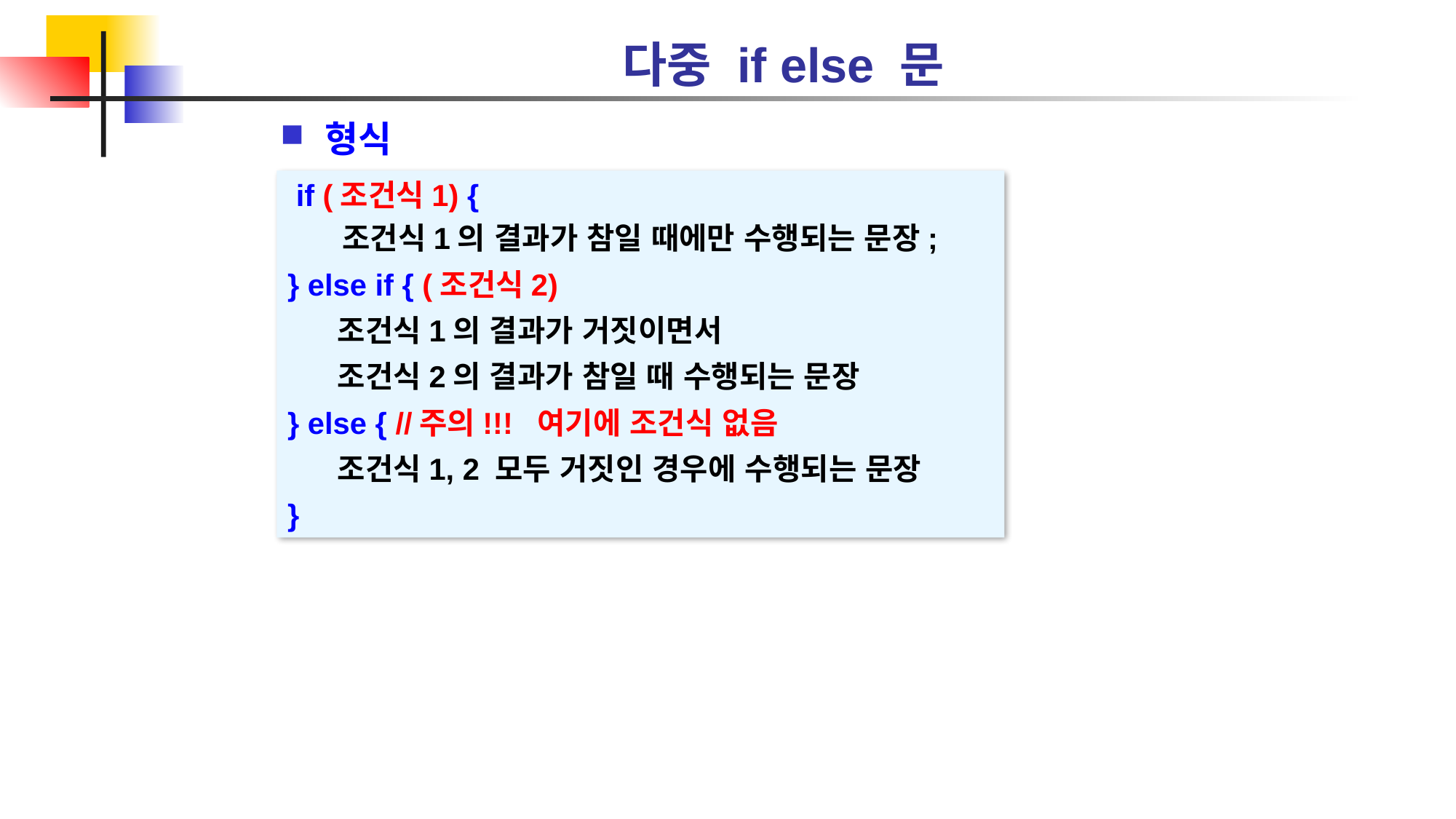

# 다중 if else 문
형식
 if (조건식1) {
조건식1의 결과가 참일 때에만 수행되는 문장;
} else if { (조건식2)
     조건식1의 결과가 거짓이면서
     조건식2의 결과가 참일 때 수행되는 문장
} else { //주의!!!  여기에 조건식 없음
     조건식1, 2 모두 거짓인 경우에 수행되는 문장
}